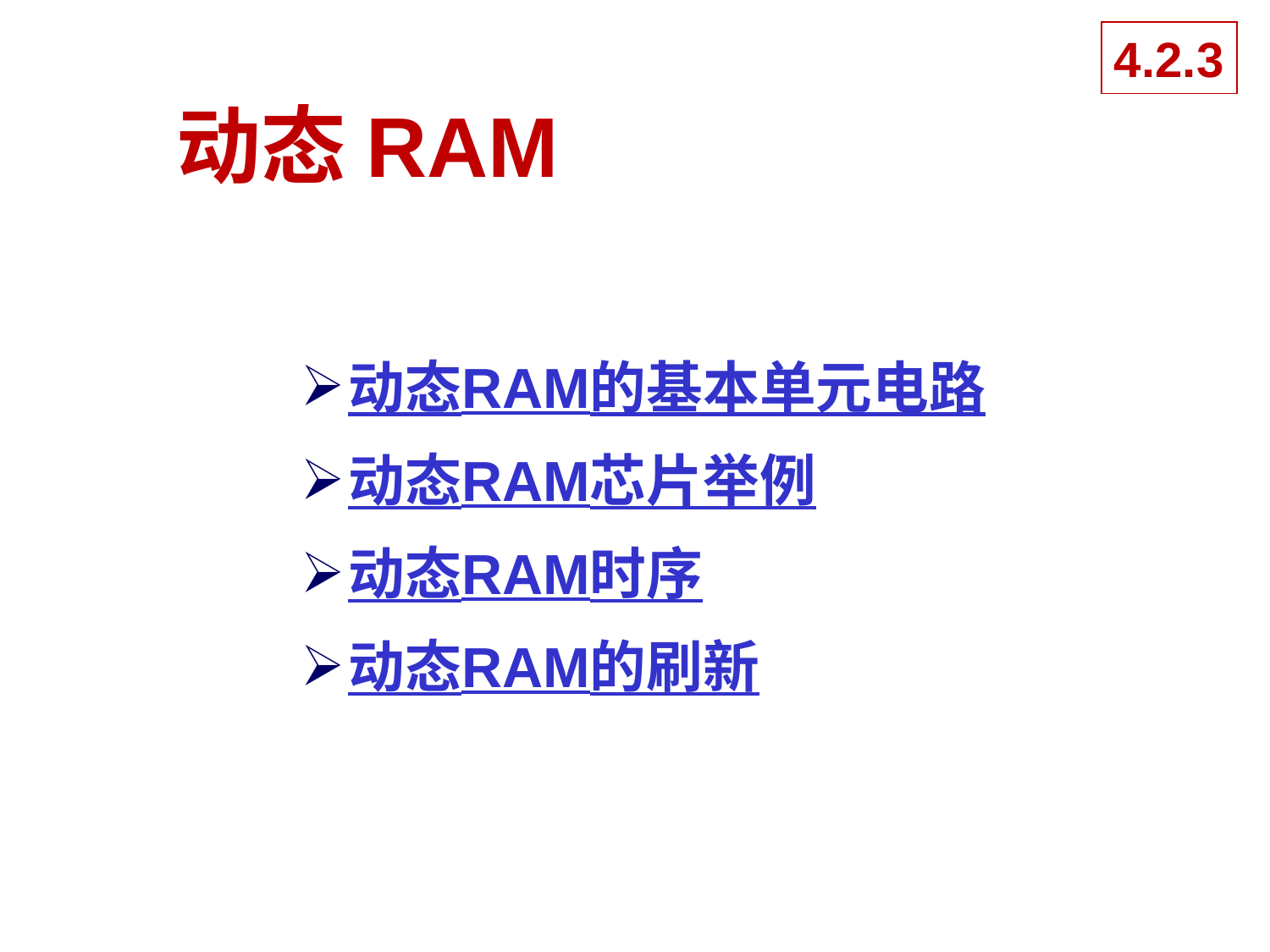

4.2.3
# 动态RAM
动态RAM的基本单元电路
动态RAM芯片举例
动态RAM时序
动态RAM的刷新